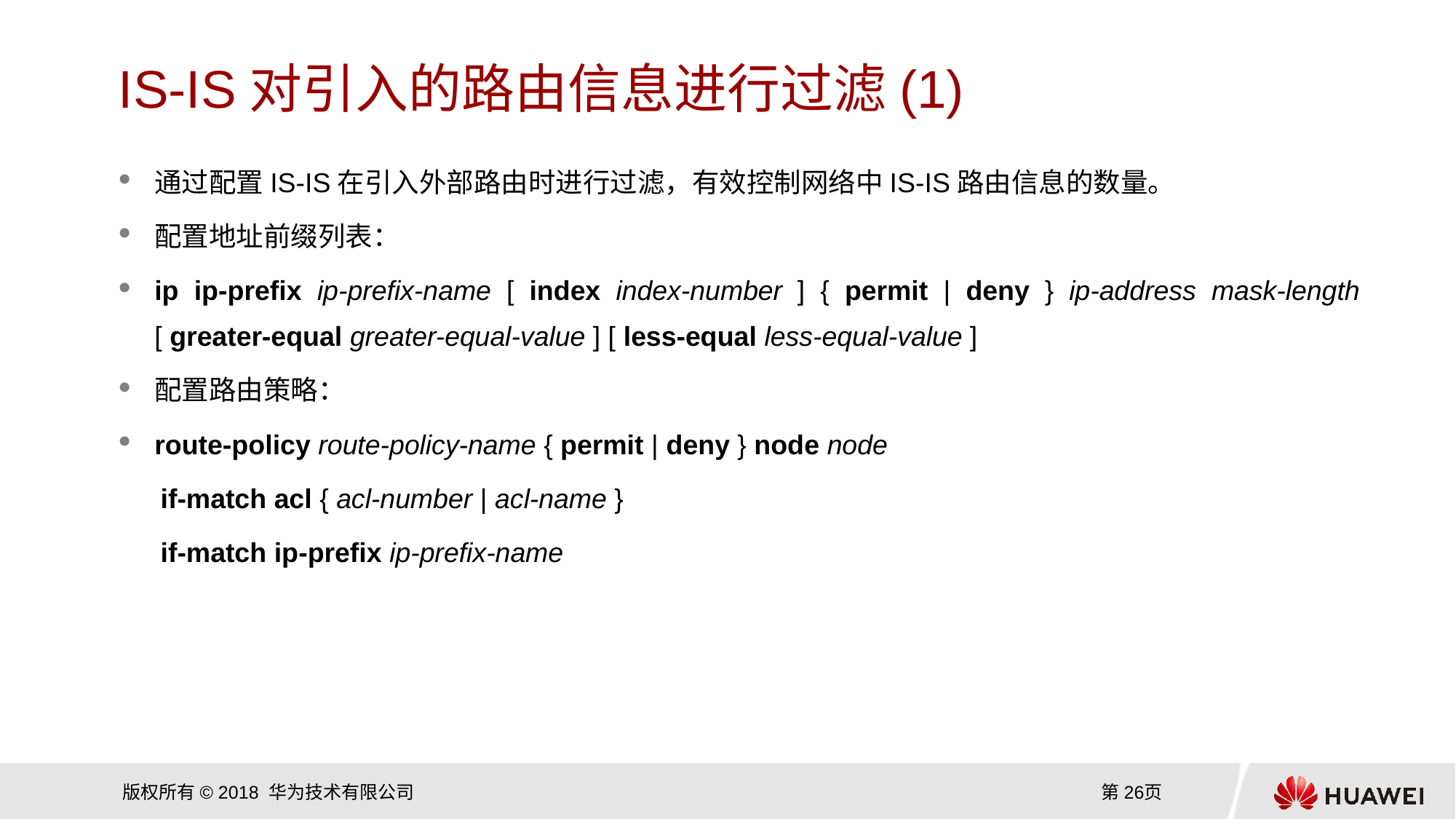

# IS-IS对引入的路由信息进行过滤(1)
通过配置IS-IS在引入外部路由时进行过滤，有效控制网络中IS-IS路由信息的数量。
配置地址前缀列表：
ip ip-prefix ip-prefix-name [ index index-number ] { permit | deny } ip-address mask-length [ greater-equal greater-equal-value ] [ less-equal less-equal-value ]
配置路由策略：
route-policy route-policy-name { permit | deny } node node
if-match acl { acl-number | acl-name }
if-match ip-prefix ip-prefix-name